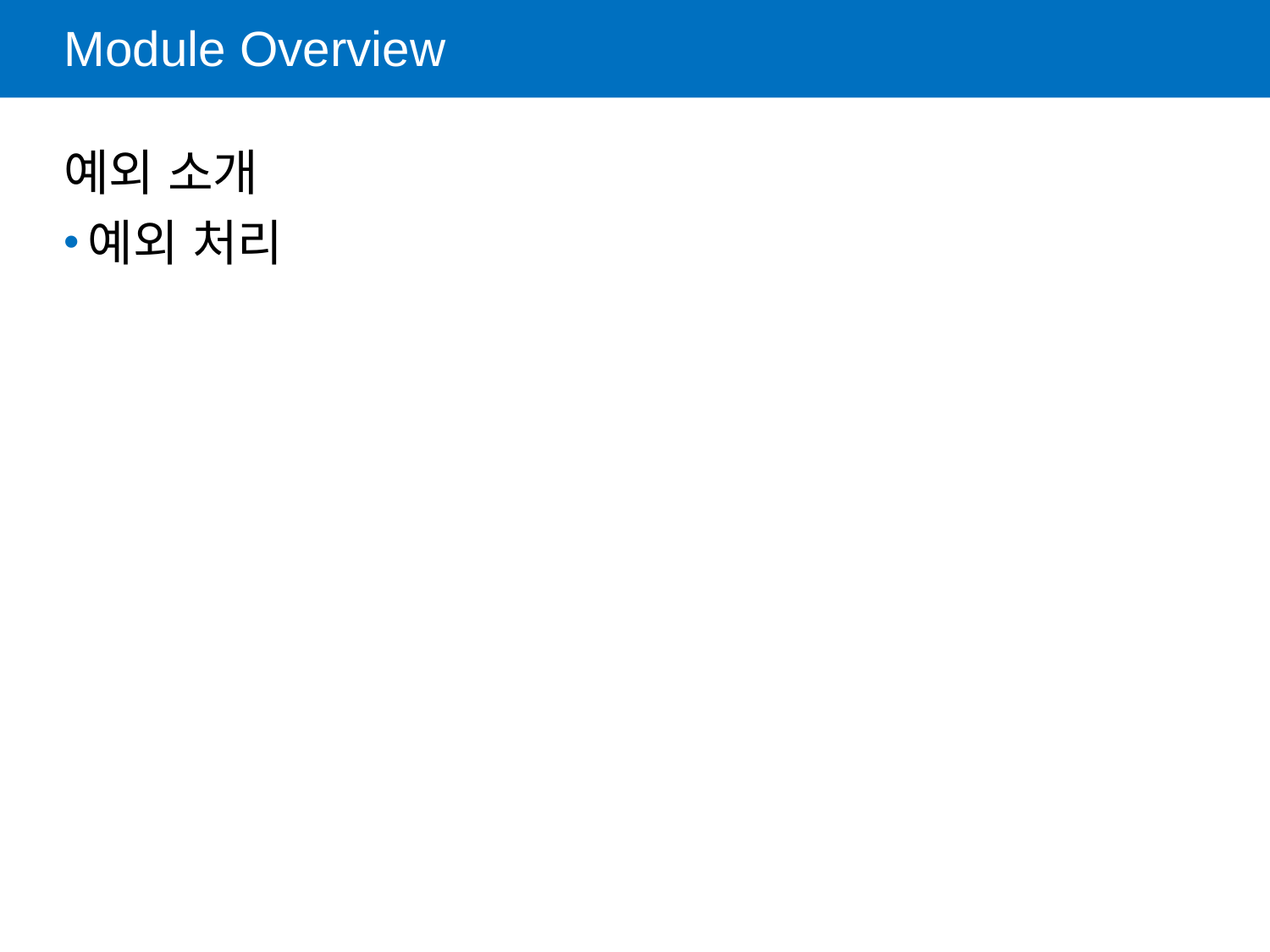

# Module Overview
예외 소개
예외 처리